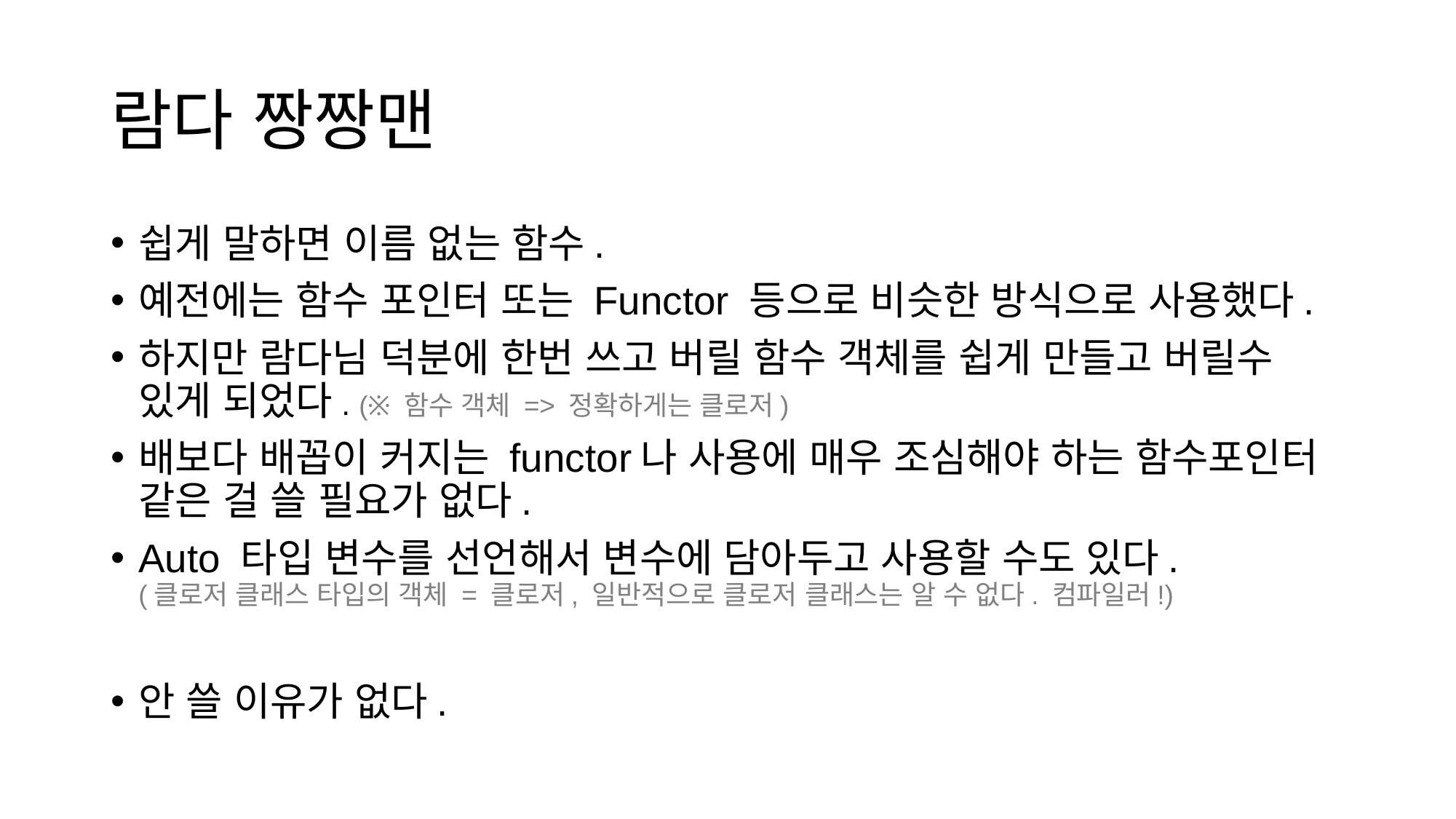

# 람다 짱짱맨
쉽게 말하면 이름 없는 함수.
예전에는 함수 포인터 또는 Functor 등으로 비슷한 방식으로 사용했다.
하지만 람다님 덕분에 한번 쓰고 버릴 함수 객체를 쉽게 만들고 버릴수 있게 되었다. (※ 함수 객체 => 정확하게는 클로저)
배보다 배꼽이 커지는 functor나 사용에 매우 조심해야 하는 함수포인터 같은 걸 쓸 필요가 없다.
Auto 타입 변수를 선언해서 변수에 담아두고 사용할 수도 있다.
(클로저 클래스 타입의 객체 = 클로저, 일반적으로 클로저 클래스는 알 수 없다. 컴파일러!)

안 쓸 이유가 없다.